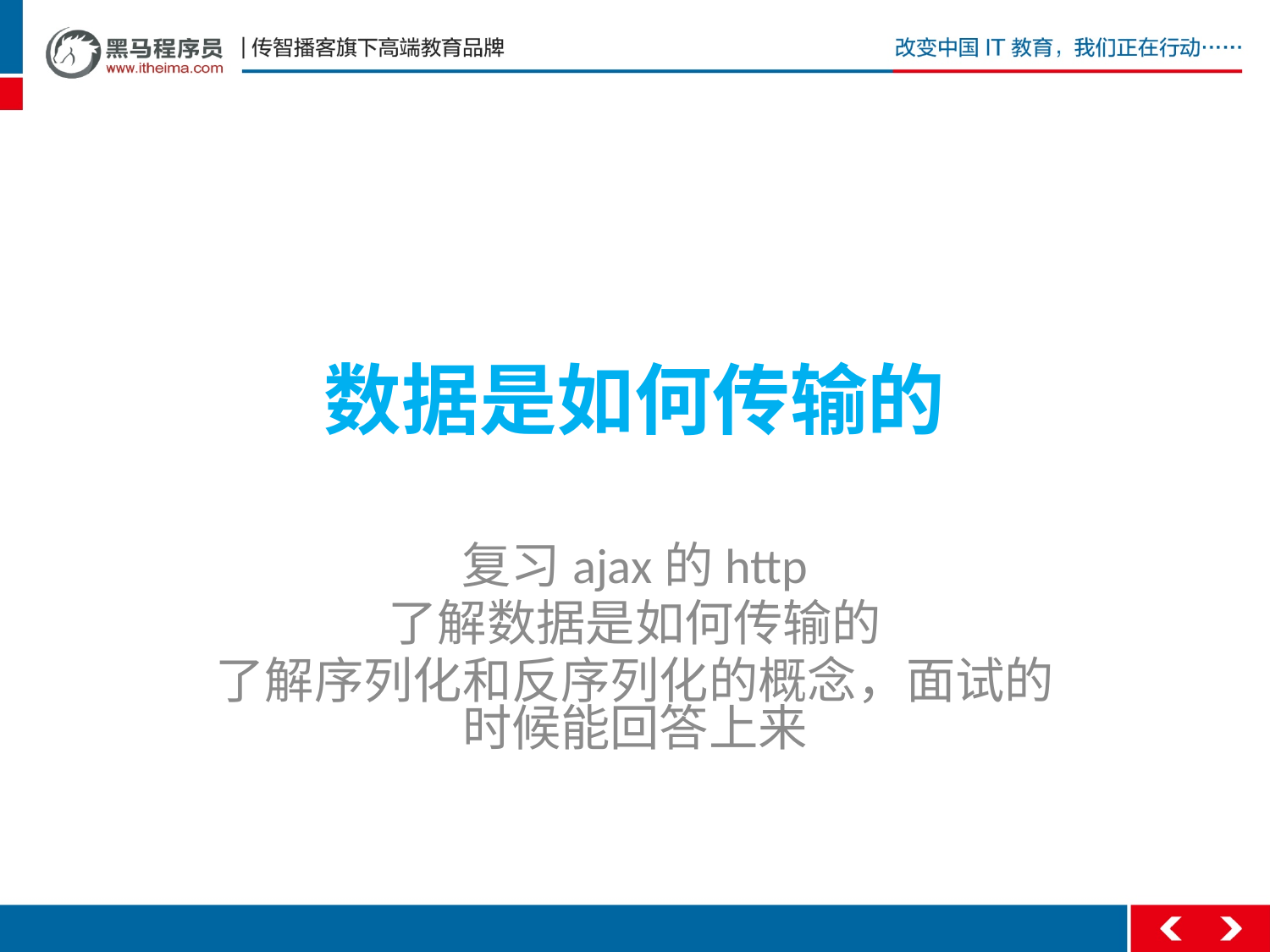

# 数据是如何传输的
复习ajax的http
了解数据是如何传输的
了解序列化和反序列化的概念，面试的时候能回答上来